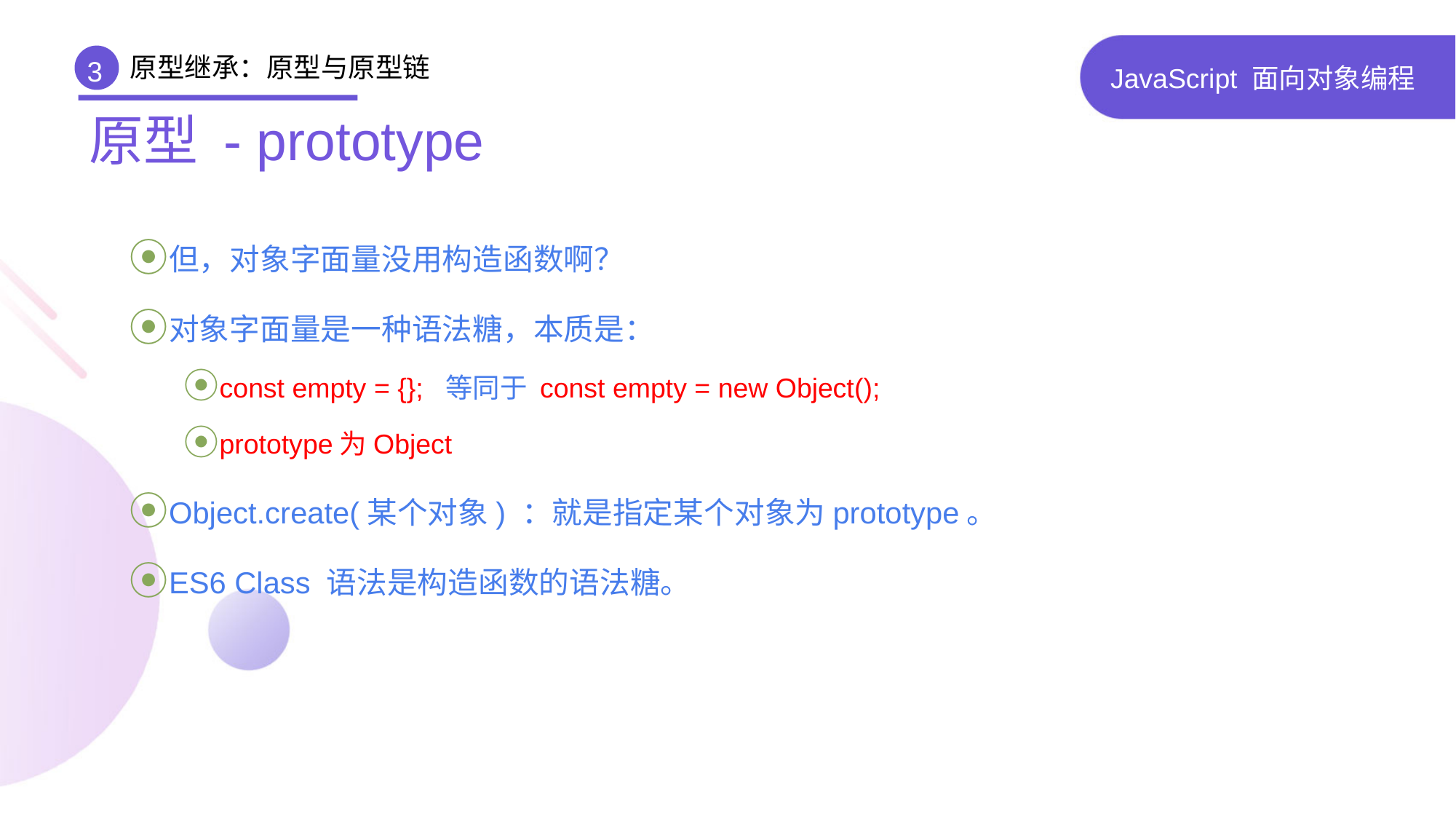

原型继承：原型与原型链
3
# JavaScript 面向对象编程
原型 - prototype
但，对象字面量没用构造函数啊？
对象字面量是一种语法糖，本质是：
const empty = {};  等同于 const empty = new Object();
prototype为Object
Object.create(某个对象) ：就是指定某个对象为prototype。
ES6 Class 语法是构造函数的语法糖。